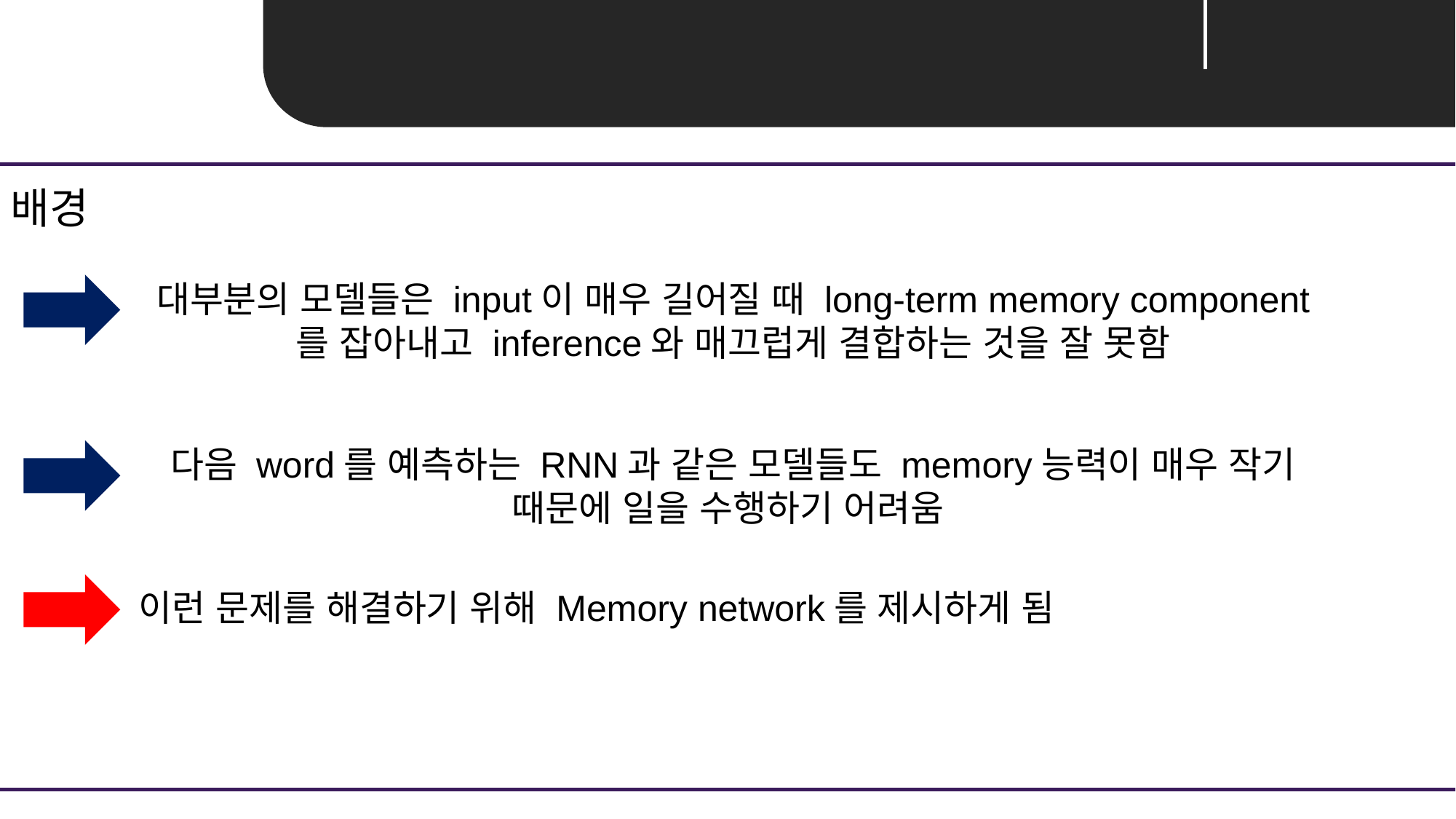

Unit  01 ㅣ Memory networks
배경

대부분의 모델들은 input이 매우 길어질 때 long-term memory component 를 잡아내고 inference와 매끄럽게 결합하는 것을 잘 못함

다음 word를 예측하는 RNN과 같은 모델들도 memory능력이 매우 작기 때문에 일을 수행하기 어려움

이런 문제를 해결하기 위해 Memory network를 제시하게 됨